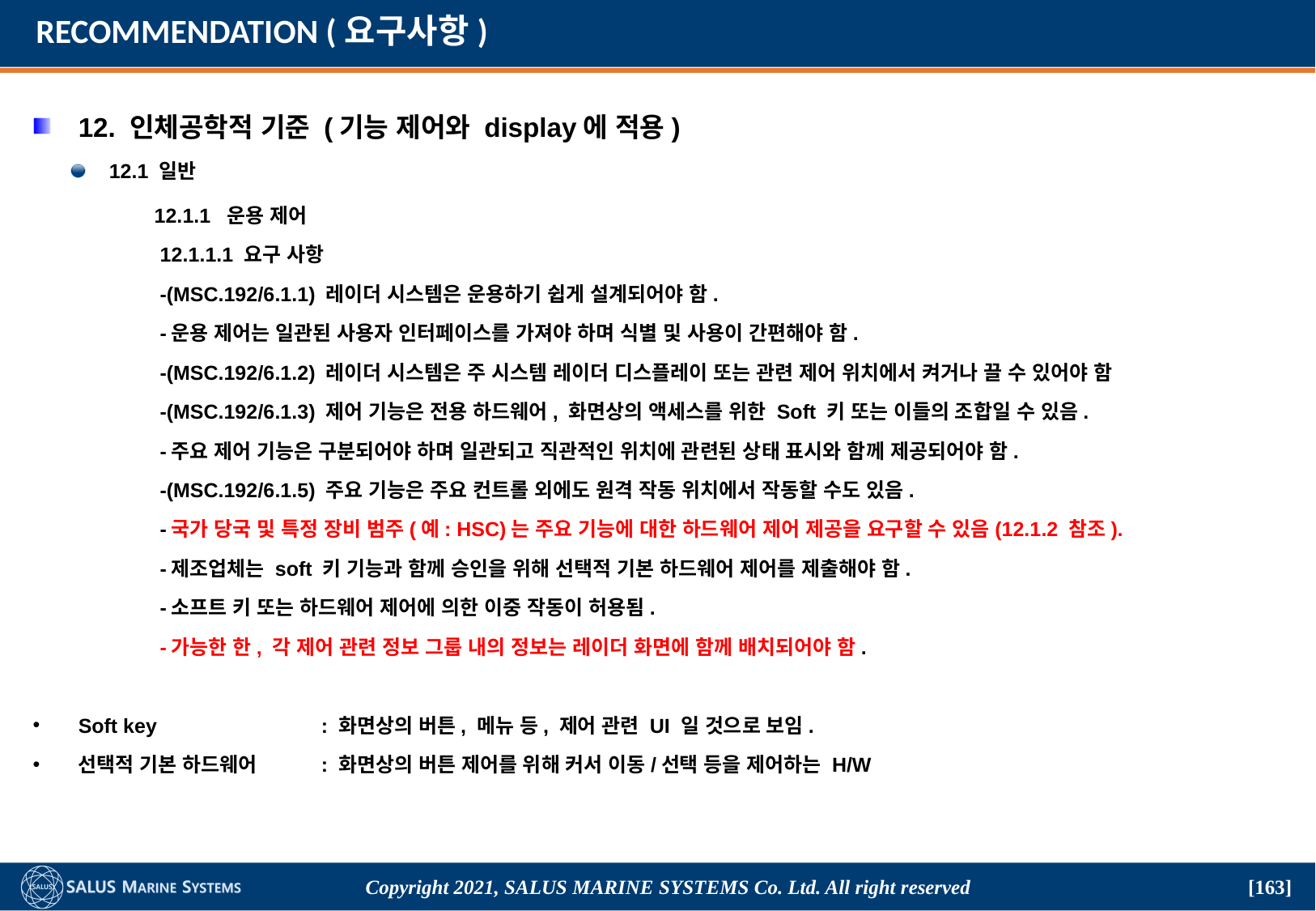

# RECOMMENDATION (요구사항)
12. 인체공학적 기준 (기능 제어와 display에 적용)
12.1 일반
	12.1.1  운용 제어
	 12.1.1.1 요구 사항
	 -(MSC.192/6.1.1) 레이더 시스템은 운용하기 쉽게 설계되어야 함.
	 -운용 제어는 일관된 사용자 인터페이스를 가져야 하며 식별 및 사용이 간편해야 함.
	 -(MSC.192/6.1.2) 레이더 시스템은 주 시스템 레이더 디스플레이 또는 관련 제어 위치에서 켜거나 끌 수 있어야 함
	 -(MSC.192/6.1.3) 제어 기능은 전용 하드웨어, 화면상의 액세스를 위한 Soft 키 또는 이들의 조합일 수 있음.
	 -주요 제어 기능은 구분되어야 하며 일관되고 직관적인 위치에 관련된 상태 표시와 함께 제공되어야 함.
	 -(MSC.192/6.1.5) 주요 기능은 주요 컨트롤 외에도 원격 작동 위치에서 작동할 수도 있음.
	 -국가 당국 및 특정 장비 범주(예: HSC)는 주요 기능에 대한 하드웨어 제어 제공을 요구할 수 있음(12.1.2 참조).
	 -제조업체는 soft 키 기능과 함께 승인을 위해 선택적 기본 하드웨어 제어를 제출해야 함.
	 -소프트 키 또는 하드웨어 제어에 의한 이중 작동이 허용됨.
	 -가능한 한, 각 제어 관련 정보 그룹 내의 정보는 레이더 화면에 함께 배치되어야 함.

Soft key 		: 화면상의 버튼, 메뉴 등, 제어 관련 UI 일 것으로 보임.
선택적 기본 하드웨어 	: 화면상의 버튼 제어를 위해 커서 이동/선택 등을 제어하는 H/W

Copyright 2021, SALUS Marine Systems Co. Ltd. All right reserved
[163]